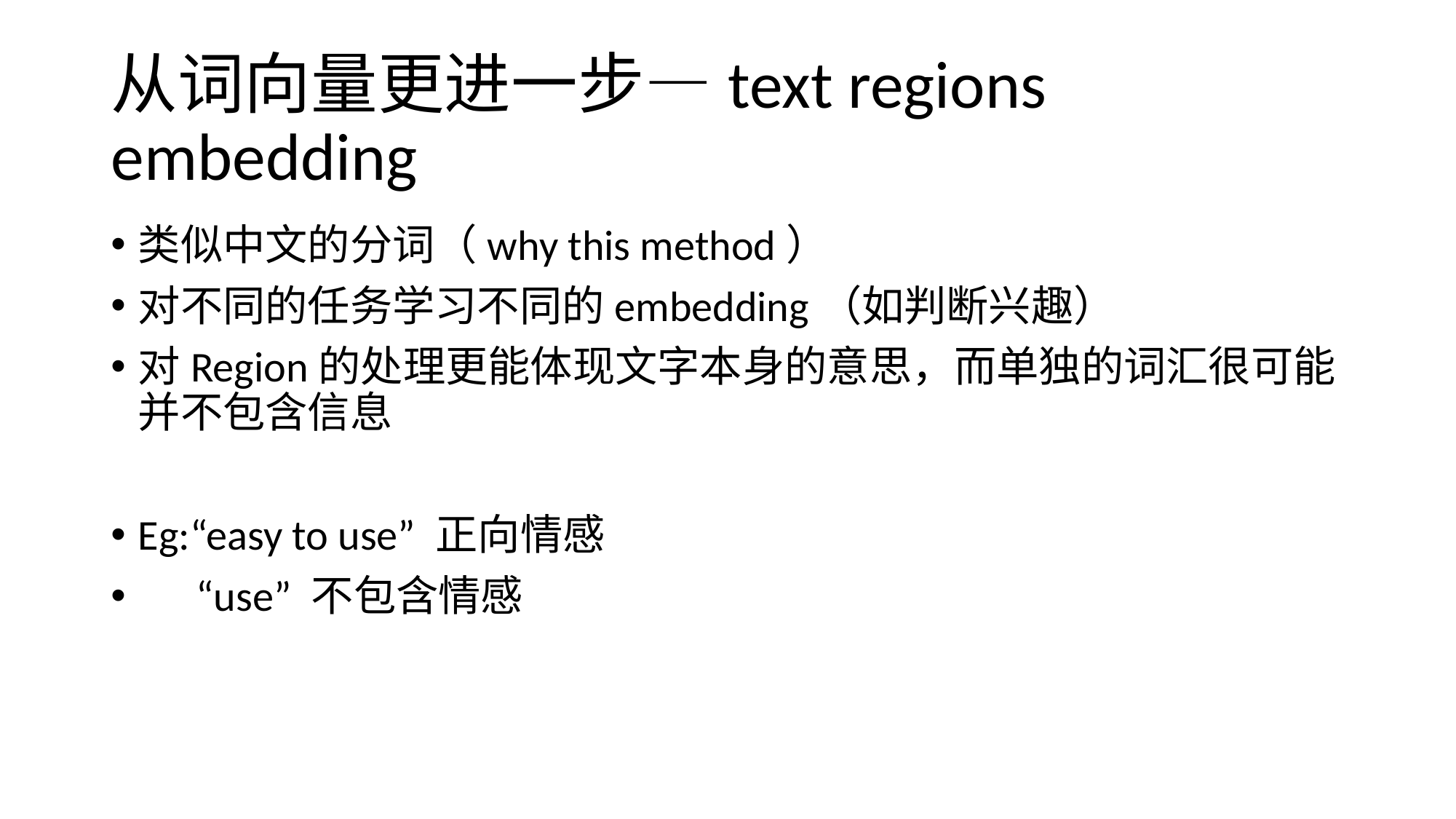

# 从词向量更进一步—text regions embedding
类似中文的分词（why this method）
对不同的任务学习不同的embedding（如判断兴趣）
对Region的处理更能体现文字本身的意思，而单独的词汇很可能并不包含信息

Eg:“easy to use” 正向情感
      “use” 不包含情感